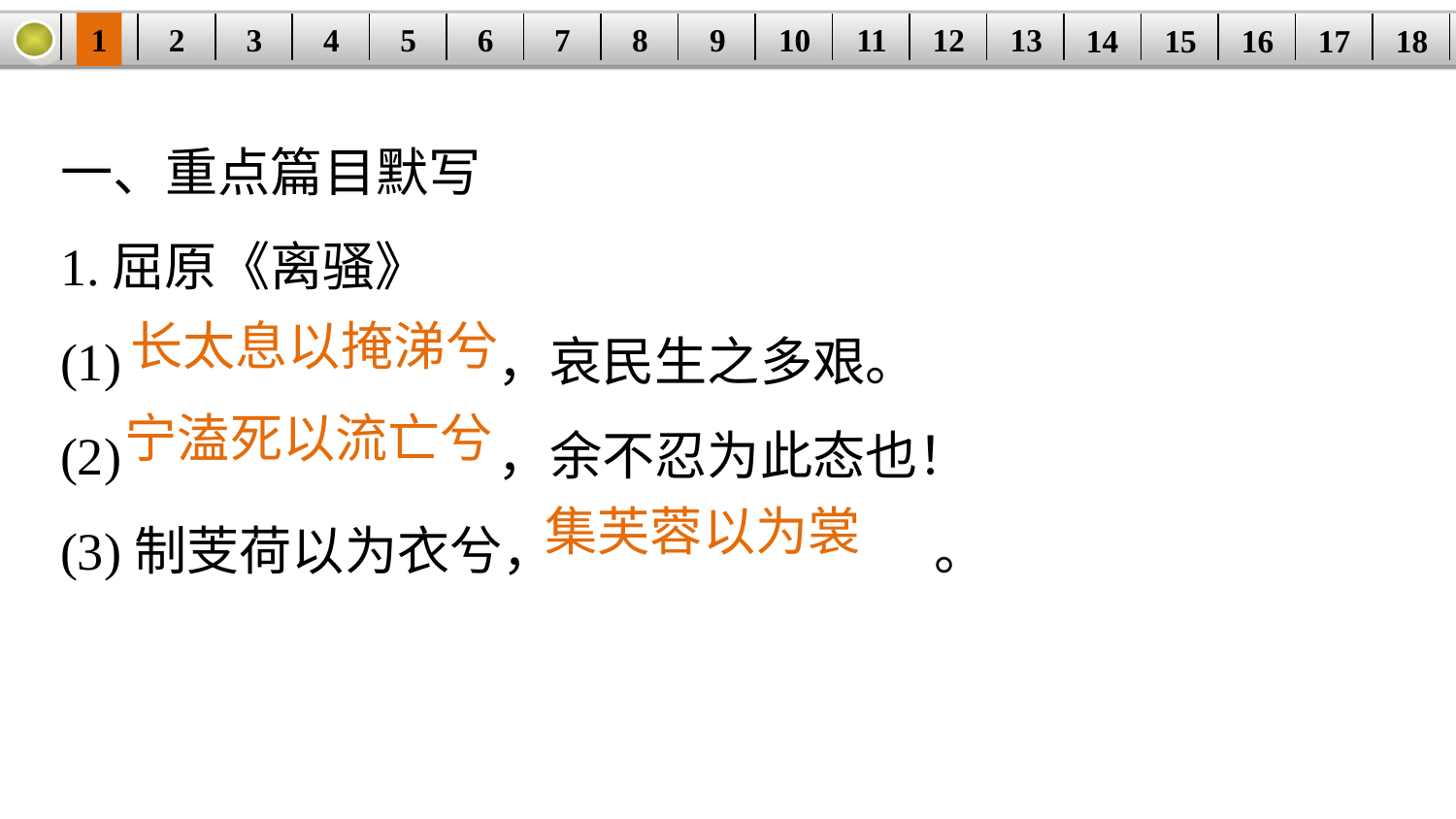

1
2
3
4
5
6
7
8
9
10
11
12
13
14
15
16
17
18
|  |  |  |  |  |  |  |  |  |  |  |  |  |  |  |  |  |  |
| --- | --- | --- | --- | --- | --- | --- | --- | --- | --- | --- | --- | --- | --- | --- | --- | --- | --- |

一、重点篇目默写
1.屈原《离骚》
(1)			，哀民生之多艰。
(2)			，余不忍为此态也！
(3)制芰荷以为衣兮，			。
长太息以掩涕兮
宁溘死以流亡兮
集芙蓉以为裳